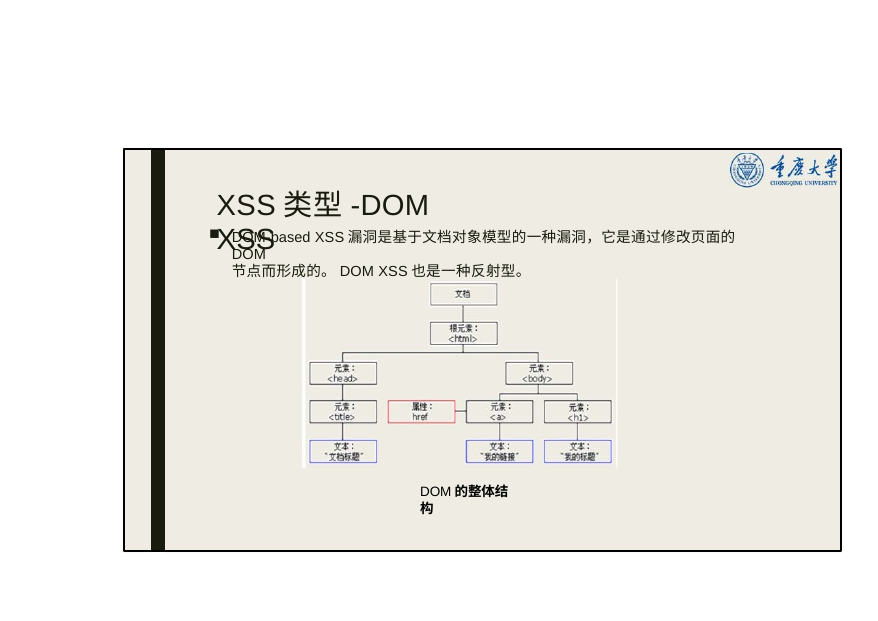

# XSS类型-DOM XSS
DOM-based XSS漏洞是基于文档对象模型的一种漏洞，它是通过修改页面的DOM
节点而形成的。DOM XSS也是一种反射型。

DOM的整体结构